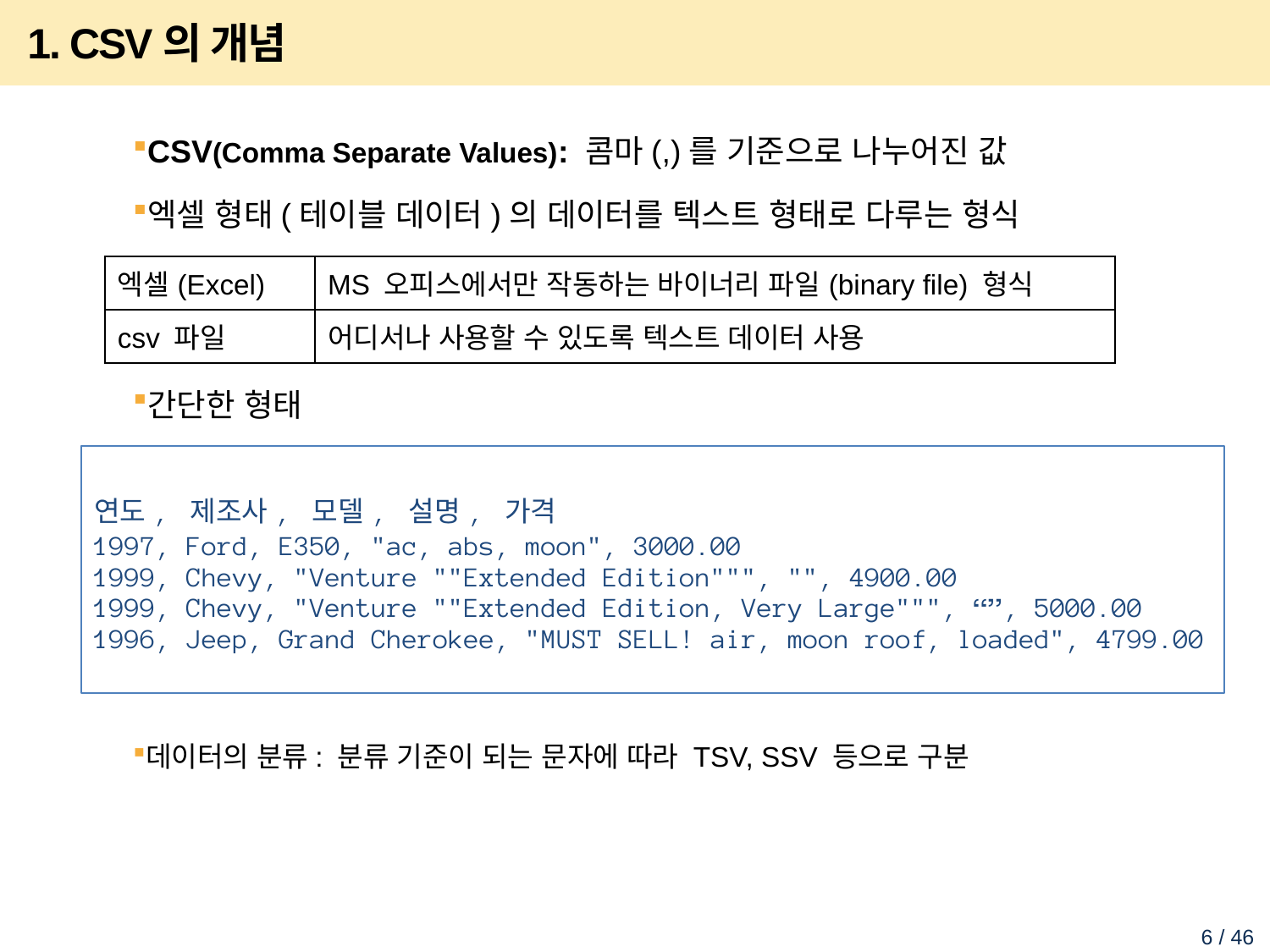

# 1. CSV의 개념
CSV(Comma Separate Values): 콤마(,)를 기준으로 나누어진 값
엑셀 형태(테이블 데이터)의 데이터를 텍스트 형태로 다루는 형식

간단한 형태

데이터의 분류: 분류 기준이 되는 문자에 따라 TSV, SSV 등으로 구분

| 엑셀(Excel) | MS 오피스에서만 작동하는 바이너리 파일(binary file) 형식 |
| --- | --- |
| csv 파일 | 어디서나 사용할 수 있도록 텍스트 데이터 사용 |
연도, 제조사, 모델, 설명, 가격
1997, Ford, E350, "ac, abs, moon", 3000.00
1999, Chevy, "Venture ""Extended Edition""", "", 4900.00
1999, Chevy, "Venture ""Extended Edition, Very Large""", “”, 5000.00
1996, Jeep, Grand Cherokee, "MUST SELL! air, moon roof, loaded", 4799.00